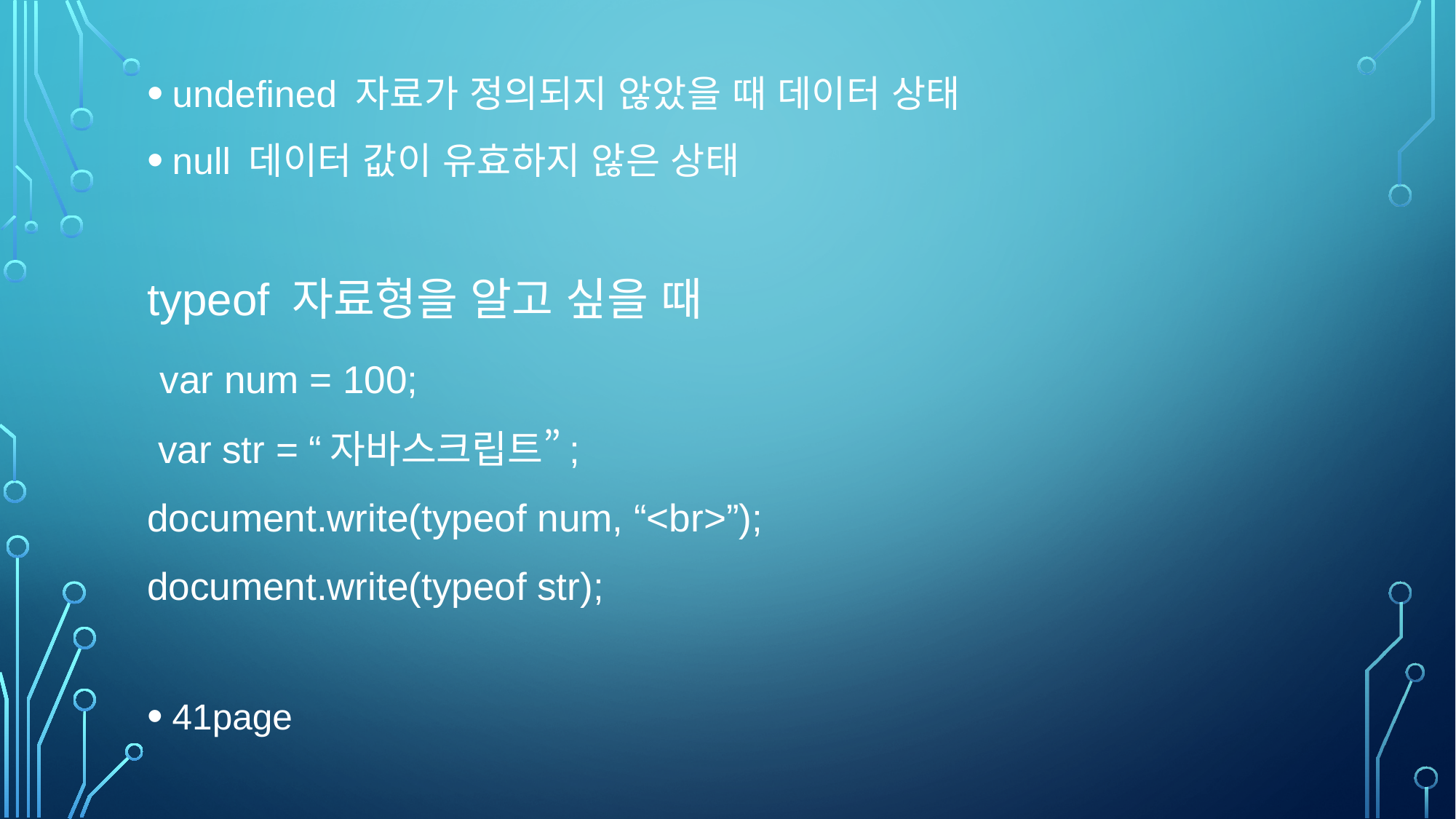

undefined 자료가 정의되지 않았을 때 데이터 상태
null 데이터 값이 유효하지 않은 상태

typeof 자료형을 알고 싶을 때
 var num = 100;
 var str = “자바스크립트”;
document.write(typeof num, “<br>”);
document.write(typeof str);

41page